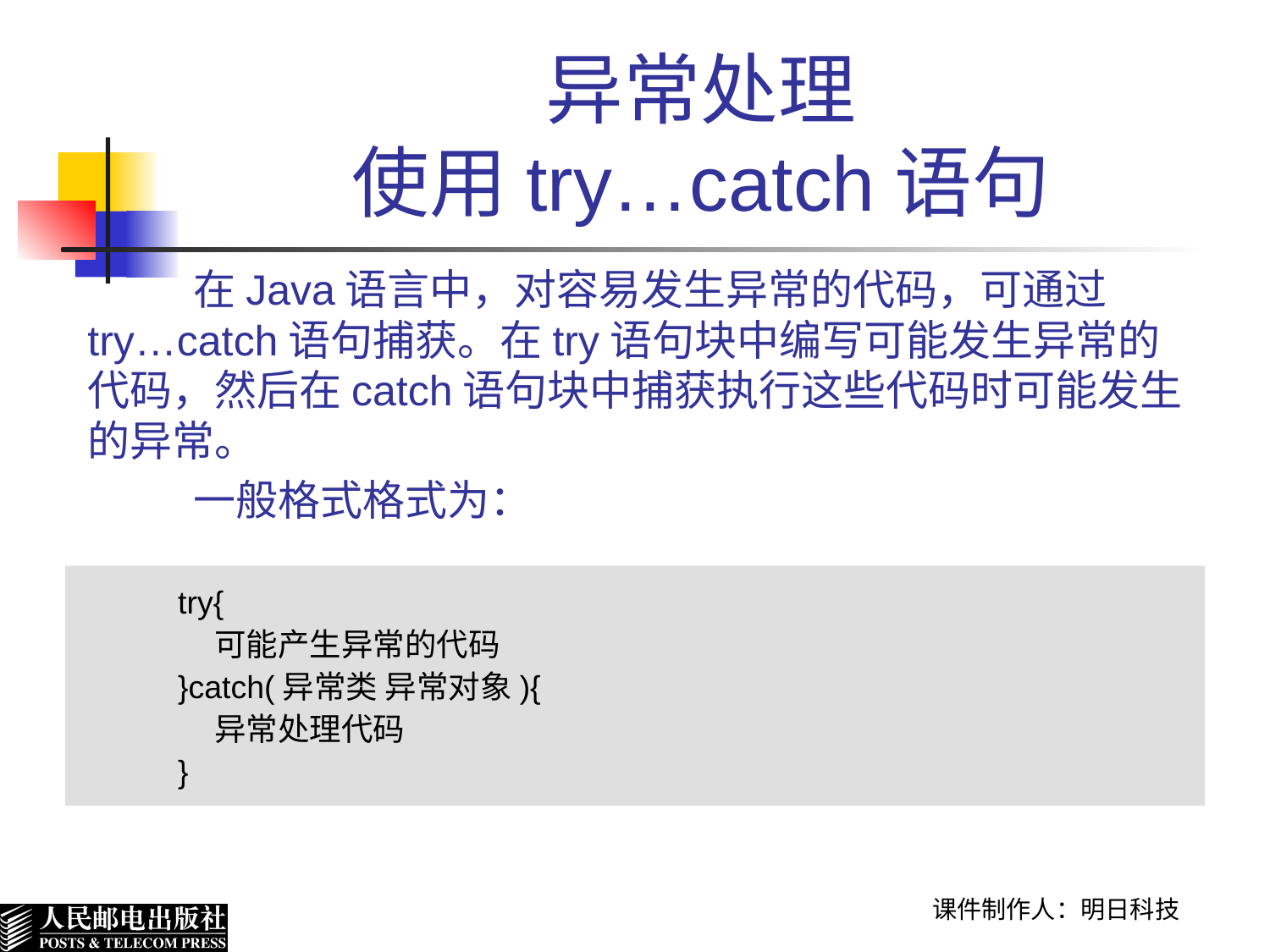

# 异常处理 使用try…catch语句
在Java语言中，对容易发生异常的代码，可通过try…catch语句捕获。在try语句块中编写可能发生异常的代码，然后在catch语句块中捕获执行这些代码时可能发生的异常。
一般格式格式为：
try{
    可能产生异常的代码
}catch(异常类 异常对象){
    异常处理代码
}
课件制作人：明日科技